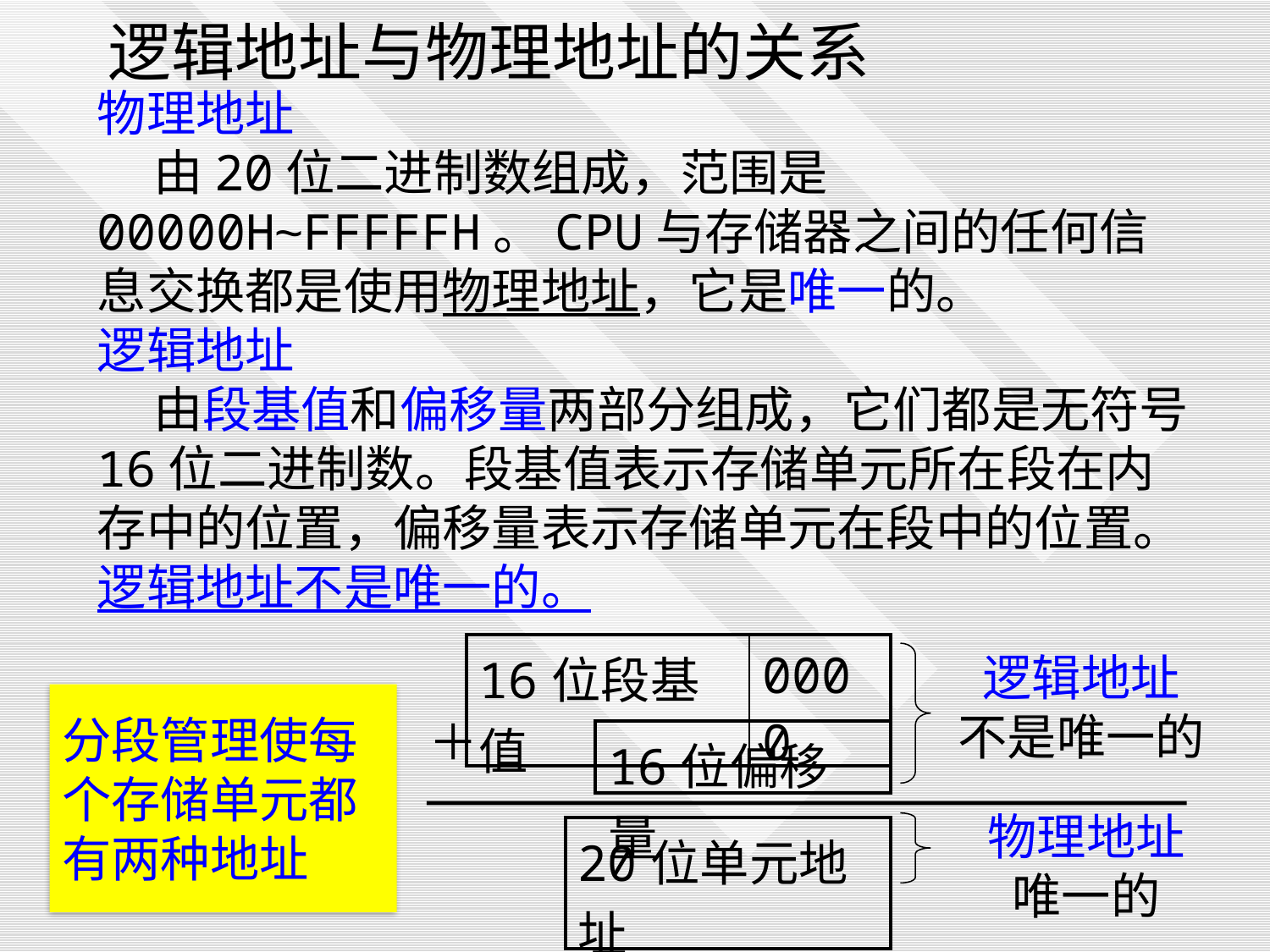

逻辑地址与物理地址的关系
物理地址
    由20位二进制数组成，范围是00000H~FFFFFH。CPU与存储器之间的任何信息交换都是使用物理地址，它是唯一的。
逻辑地址
    由段基值和偏移量两部分组成，它们都是无符号16位二进制数。段基值表示存储单元所在段在内存中的位置，偏移量表示存储单元在段中的位置。逻辑地址不是唯一的。
| 16位段基值 | 0000 |
| --- | --- |
逻辑地址
不是唯一的

分段管理使每个存储单元都有两种地址
＋
| 16位偏移量 |
| --- |
物理地址
唯一的

| 20位单元地址 |
| --- |